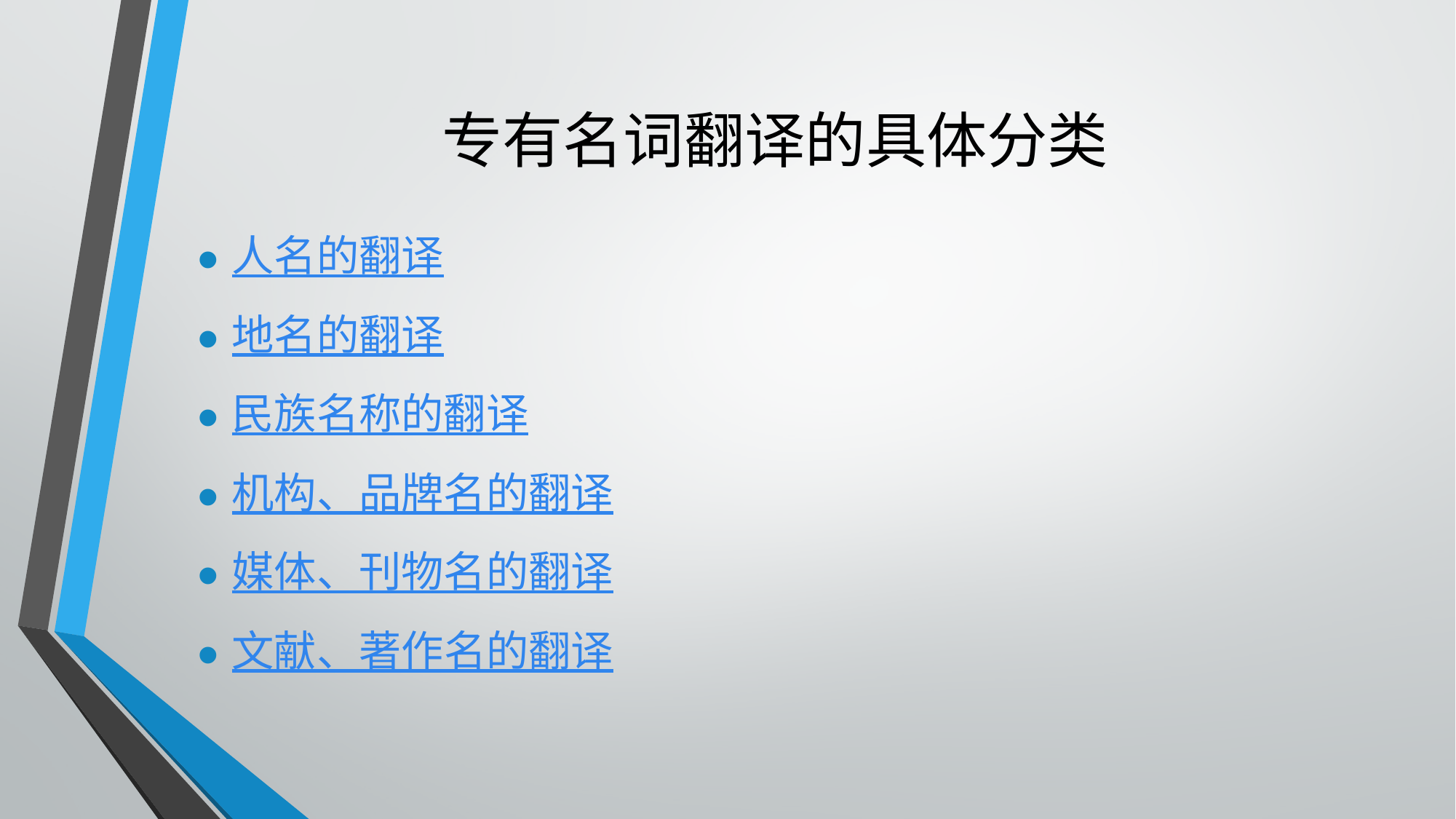

# 专有名词翻译的具体分类
人名的翻译
地名的翻译
民族名称的翻译
机构、品牌名的翻译
媒体、刊物名的翻译
文献、著作名的翻译